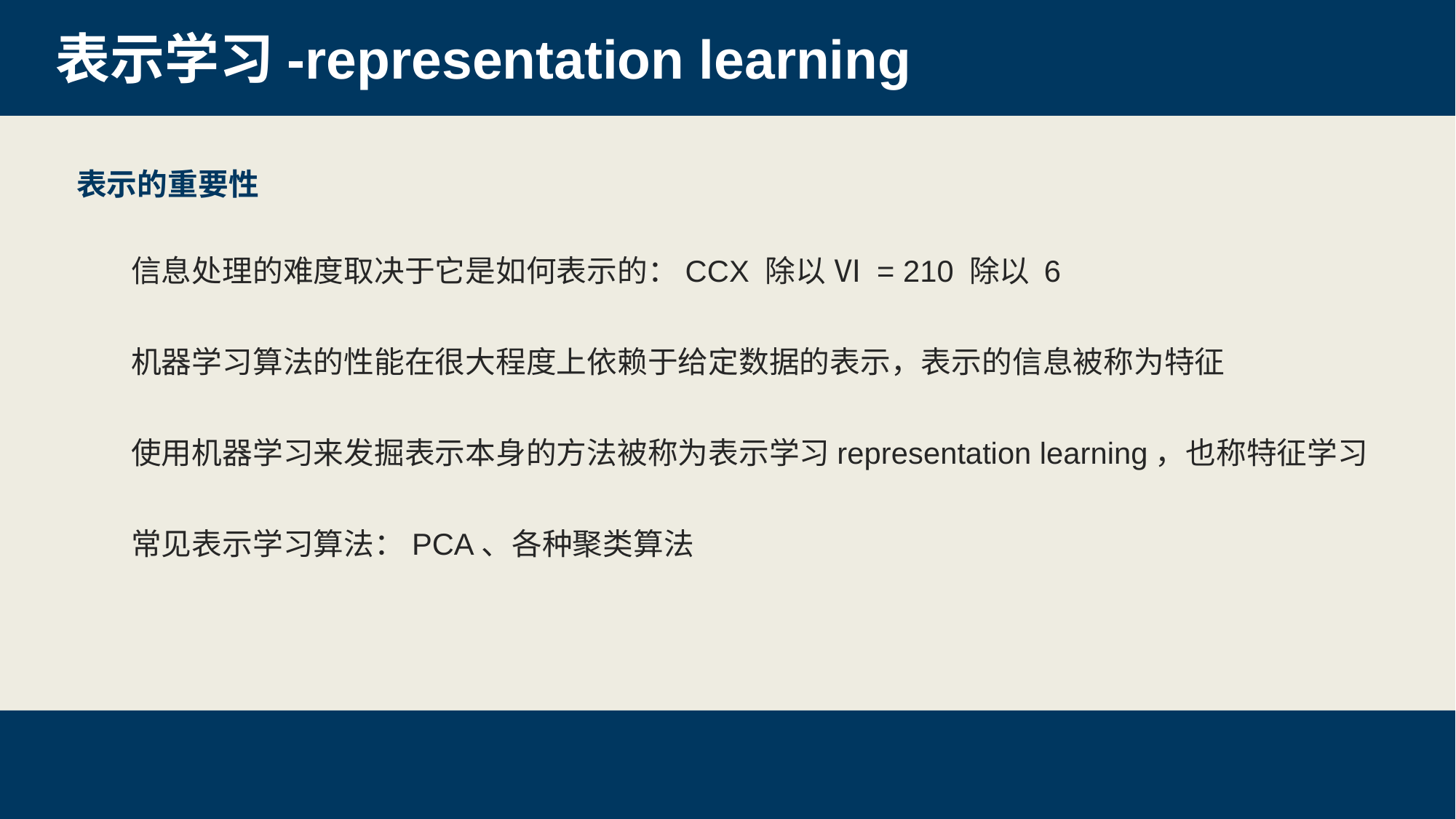

表示学习-representation learning
表示的重要性
信息处理的难度取决于它是如何表示的：CCX 除以 Ⅵ = 210 除以 6

机器学习算法的性能在很大程度上依赖于给定数据的表示，表示的信息被称为特征

使用机器学习来发掘表示本身的方法被称为表示学习representation learning，也称特征学习

常见表示学习算法：PCA、各种聚类算法

10